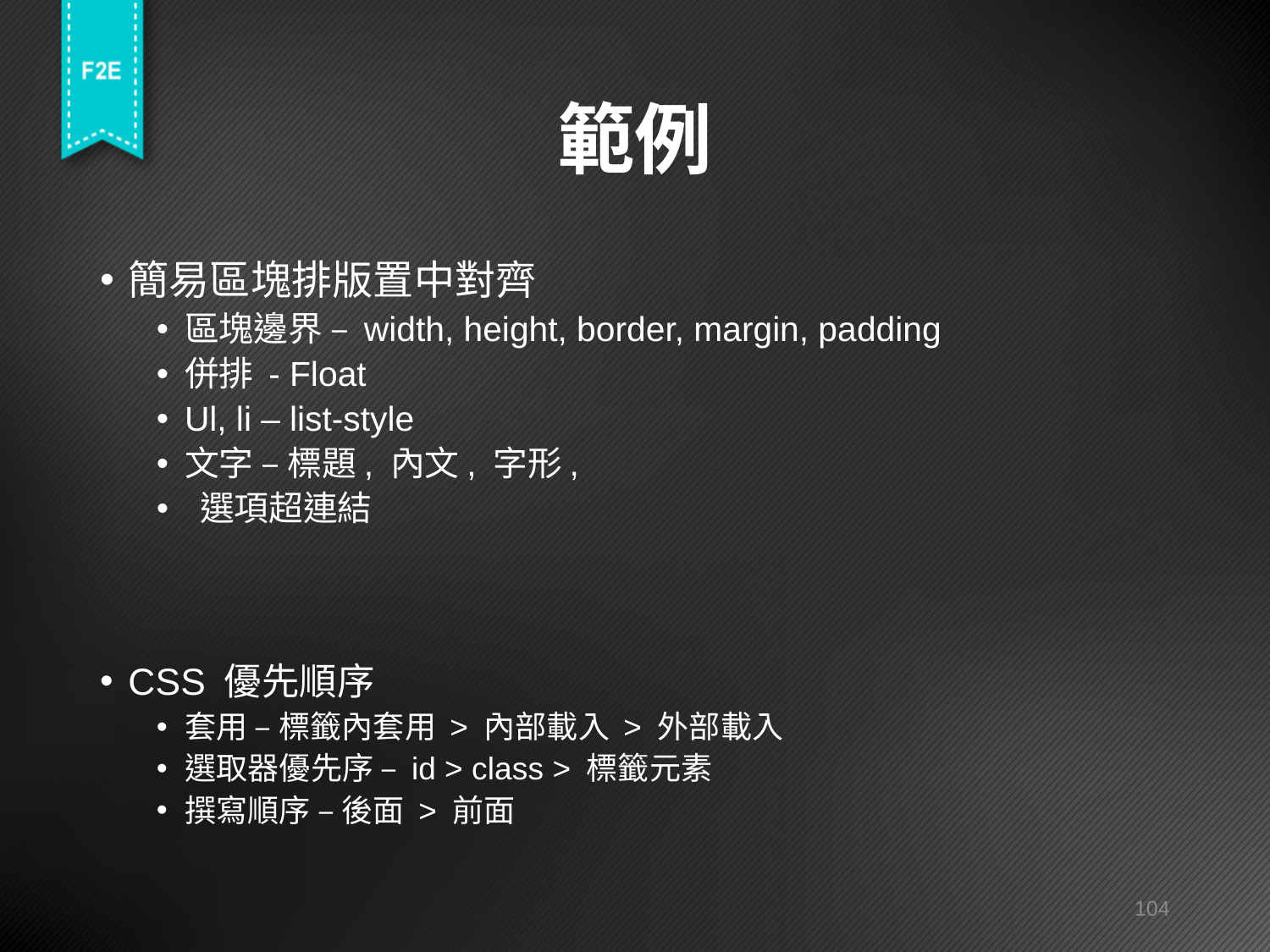

# 範例
簡易區塊排版置中對齊
區塊邊界 – width, height, border, margin, padding
併排 - Float
Ul, li – list-style
文字 – 標題, 內文, 字形,
 選項超連結

CSS 優先順序
套用 – 標籤內套用 > 內部載入 > 外部載入
選取器優先序 – id > class > 標籤元素
撰寫順序 – 後面 > 前面

104